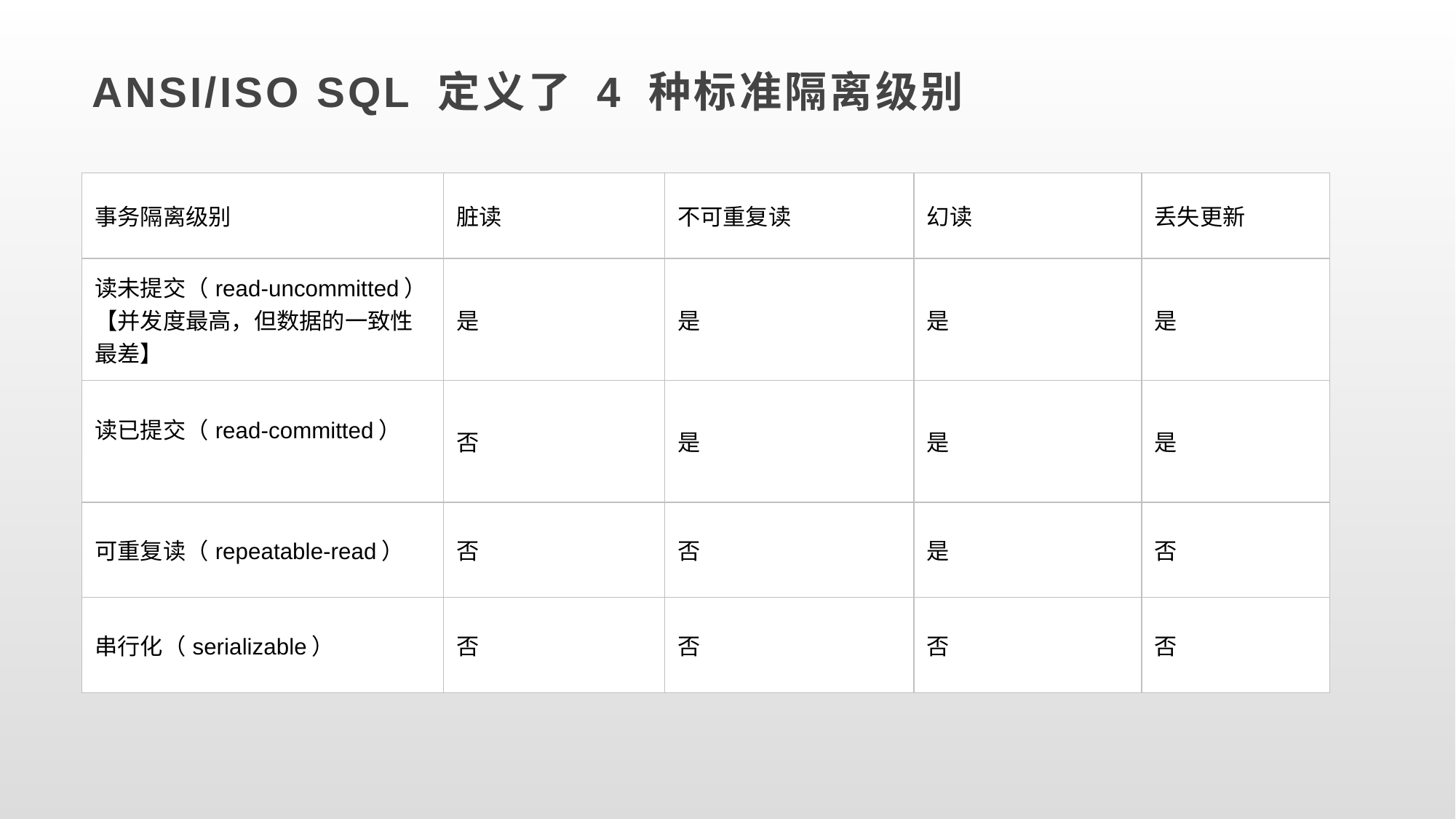

# ANSI/ISO SQL 定义了 4 种标准隔离级别
| 事务隔离级别 | 脏读 | 不可重复读 | 幻读 | 丢失更新 |
| --- | --- | --- | --- | --- |
| 读未提交（read-uncommitted） 【并发度最高，但数据的一致性最差】 | 是 | 是 | 是 | 是 |
| 读已提交（read-committed） | 否 | 是 | 是 | 是 |
| 可重复读（repeatable-read） | 否 | 否 | 是 | 否 |
| 串行化（serializable） | 否 | 否 | 否 | 否 |